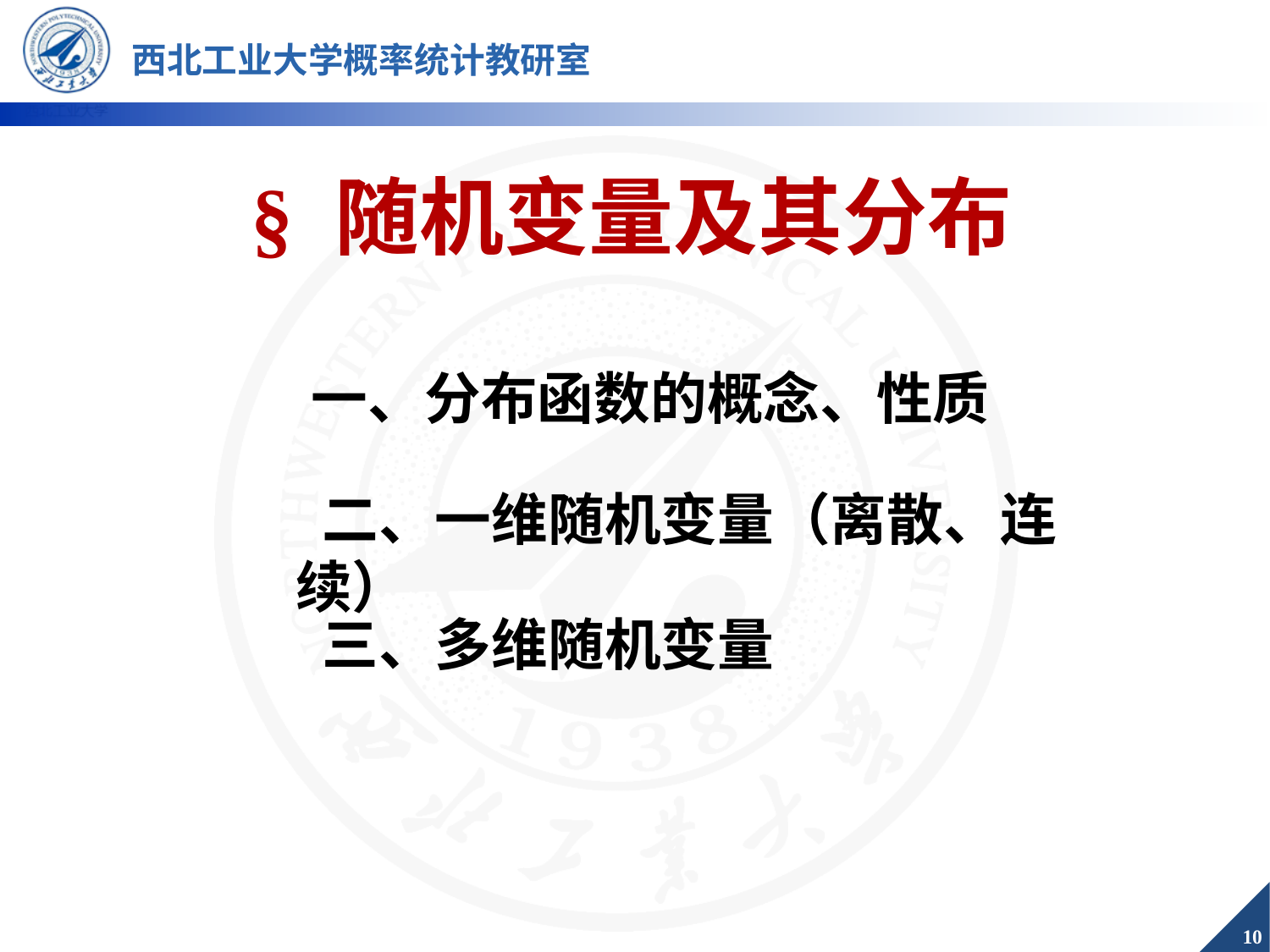

§ 随机变量及其分布
一、分布函数的概念、性质
 二、一维随机变量（离散、连续）
 三、多维随机变量
10